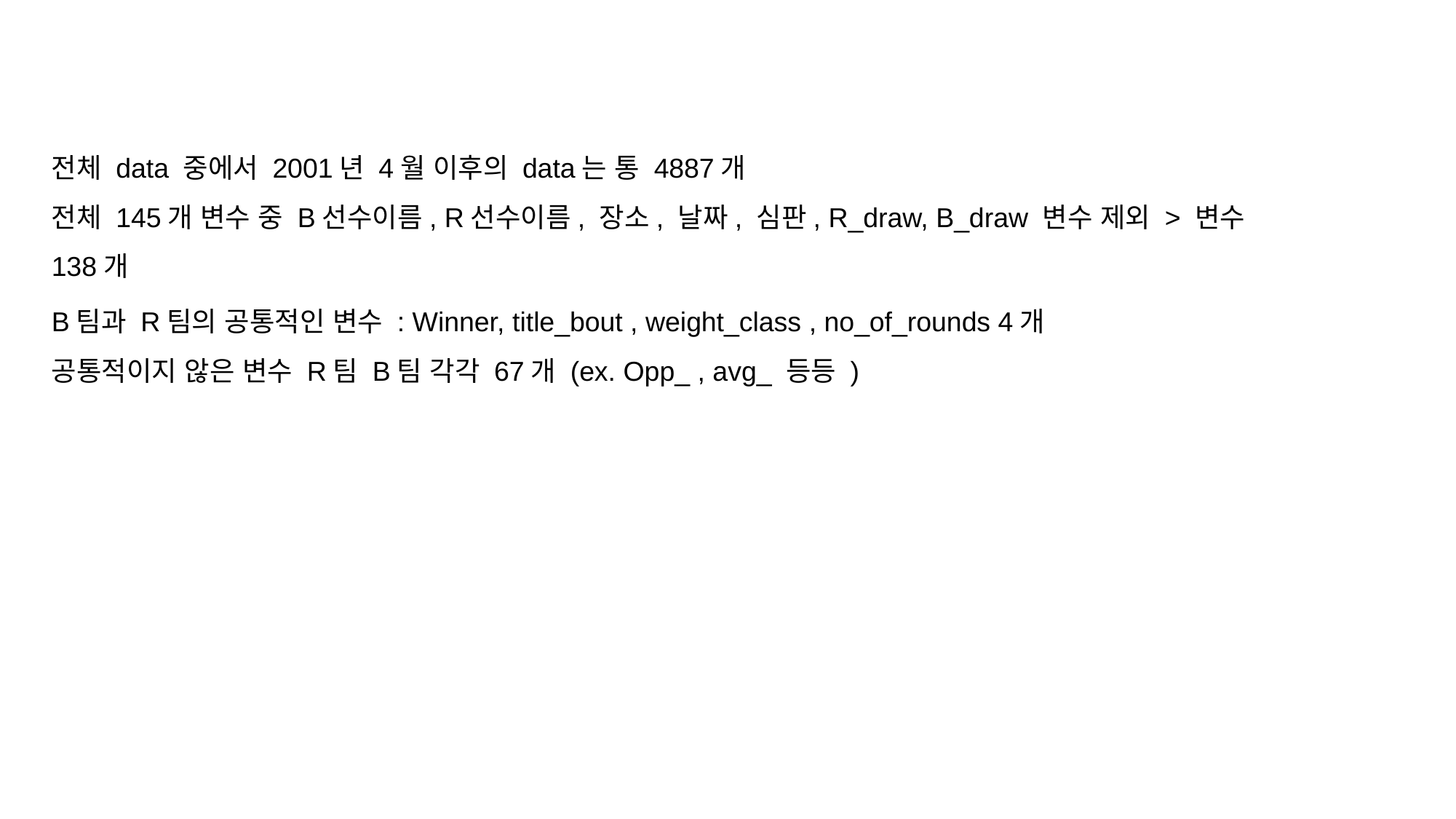

전체 data 중에서 2001년 4월 이후의 data는 통 4887개
전체 145개 변수 중 B선수이름, R선수이름, 장소, 날짜, 심판, R_draw, B_draw 변수 제외 > 변수 138개
B팀과 R팀의 공통적인 변수 : Winner, title_bout , weight_class , no_of_rounds 4개
공통적이지 않은 변수 R팀 B팀 각각 67개 (ex. Opp_ , avg_ 등등 )